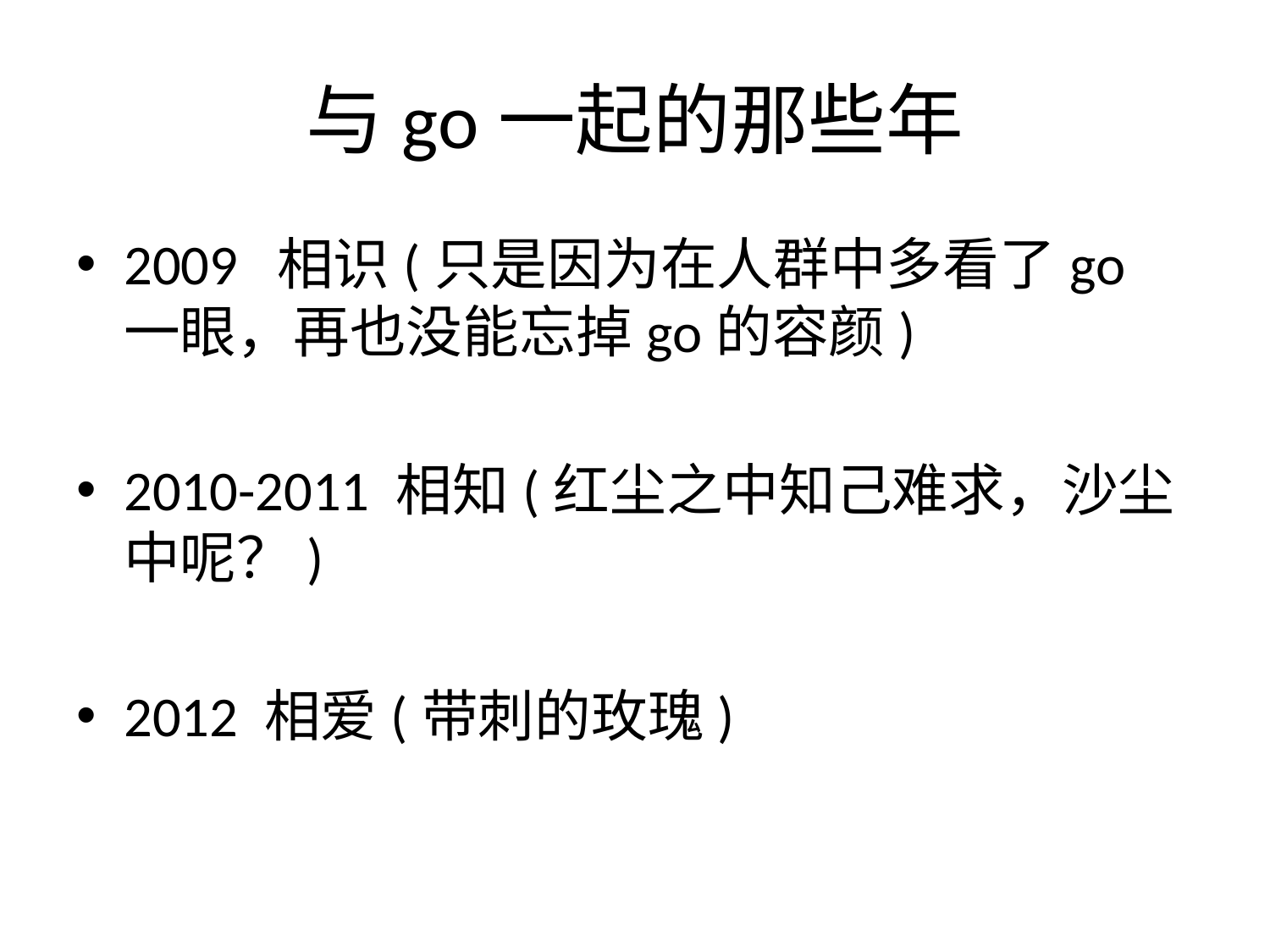

# 与go一起的那些年
2009  相识(只是因为在人群中多看了go一眼，再也没能忘掉go的容颜)

2010-2011 相知(红尘之中知己难求，沙尘中呢？)

2012 相爱(带刺的玫瑰)